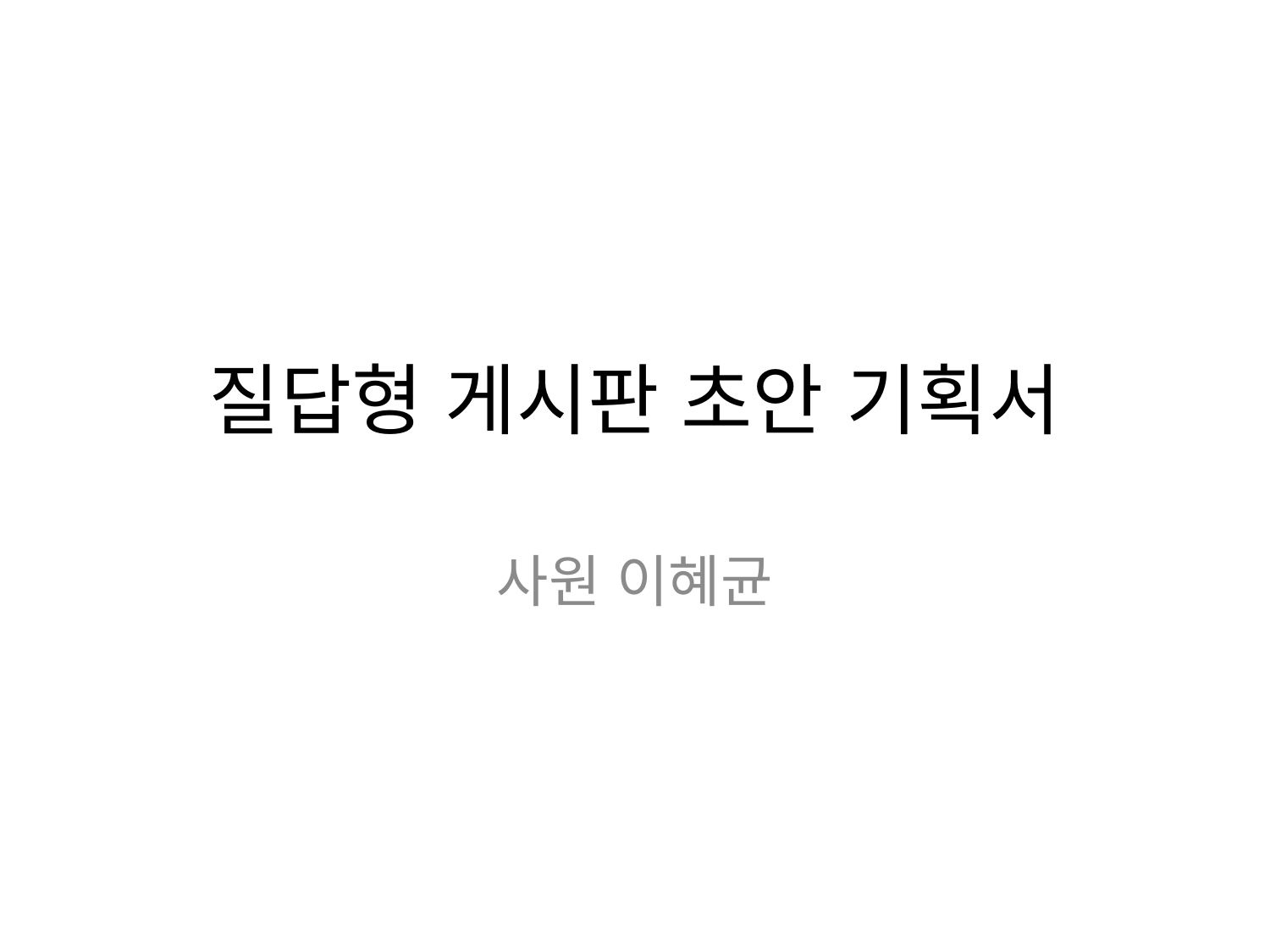

# 질답형 게시판 초안 기획서
사원 이혜균